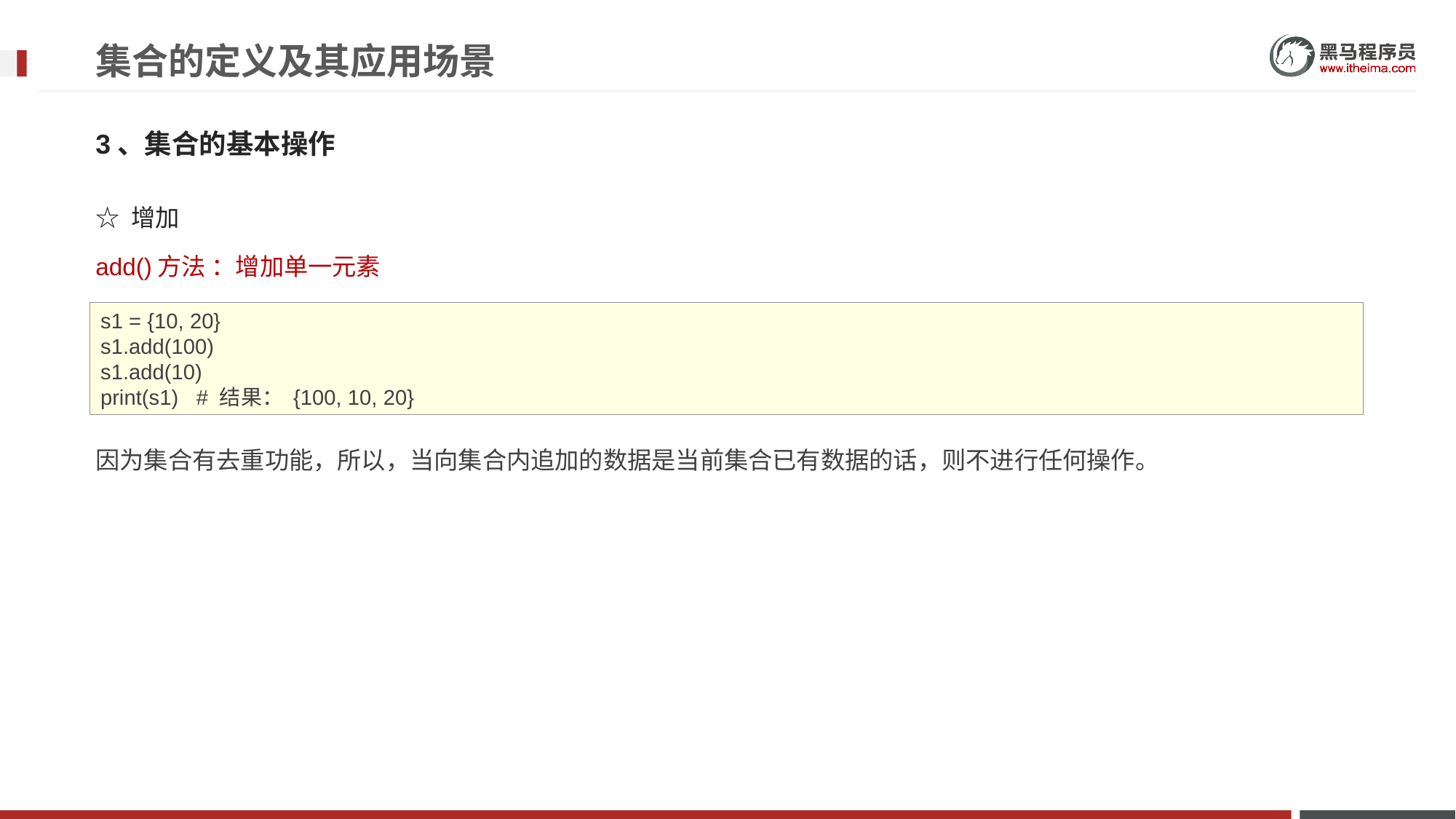

# 集合的定义及其应用场景
3、集合的基本操作
☆ 增加
add()方法 ：增加单一元素

因为集合有去重功能，所以，当向集合内追加的数据是当前集合已有数据的话，则不进行任何操作。

s1 = {10, 20}
s1.add(100)
s1.add(10)
print(s1)   # 结果： {100, 10, 20}